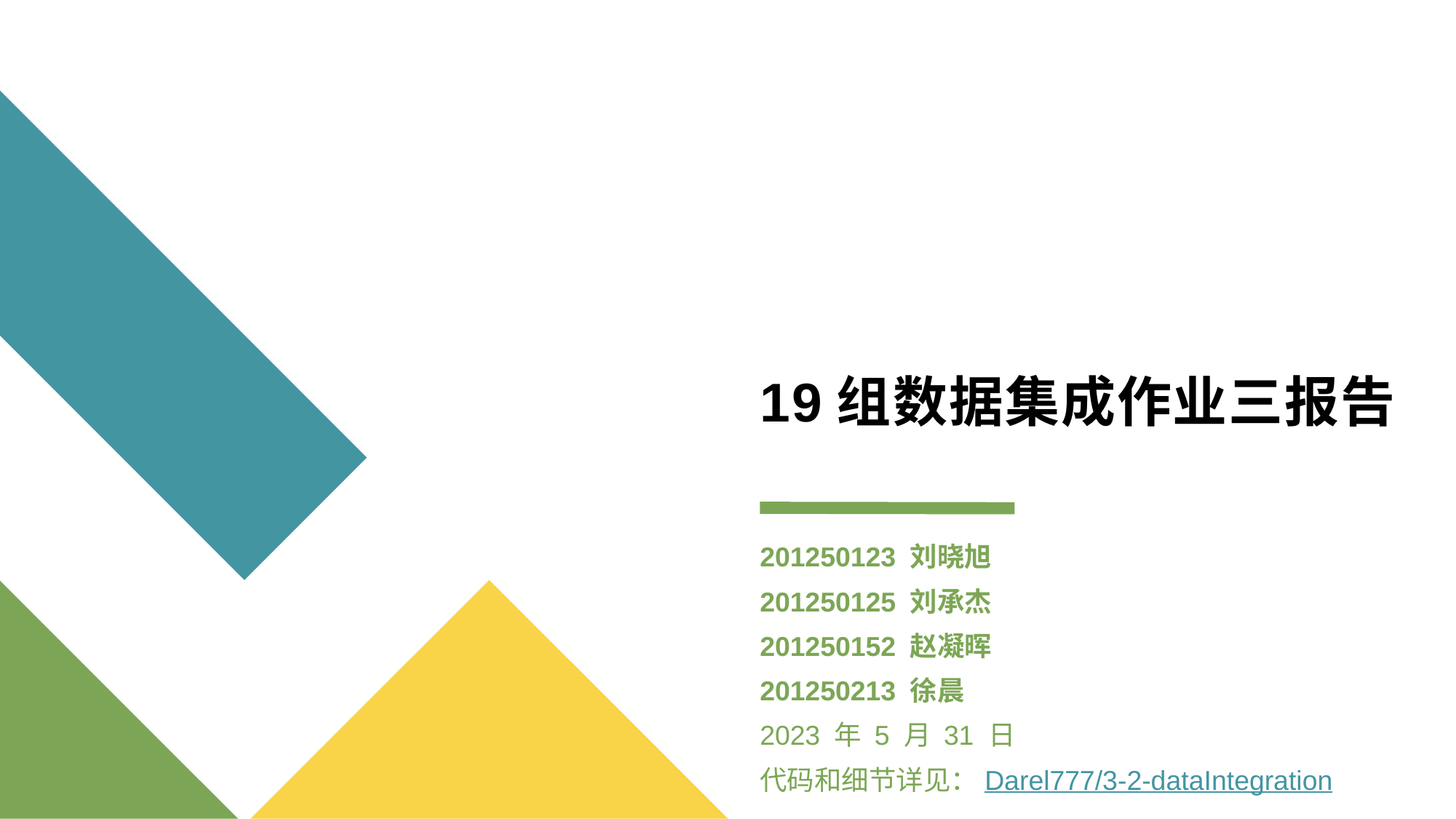

# 19组数据集成作业三报告
201250123 刘晓旭
201250125 刘承杰
201250152 赵凝晖
201250213 徐晨
2023 年 5 月 31 日
代码和细节详见：Darel777/3-2-dataIntegration